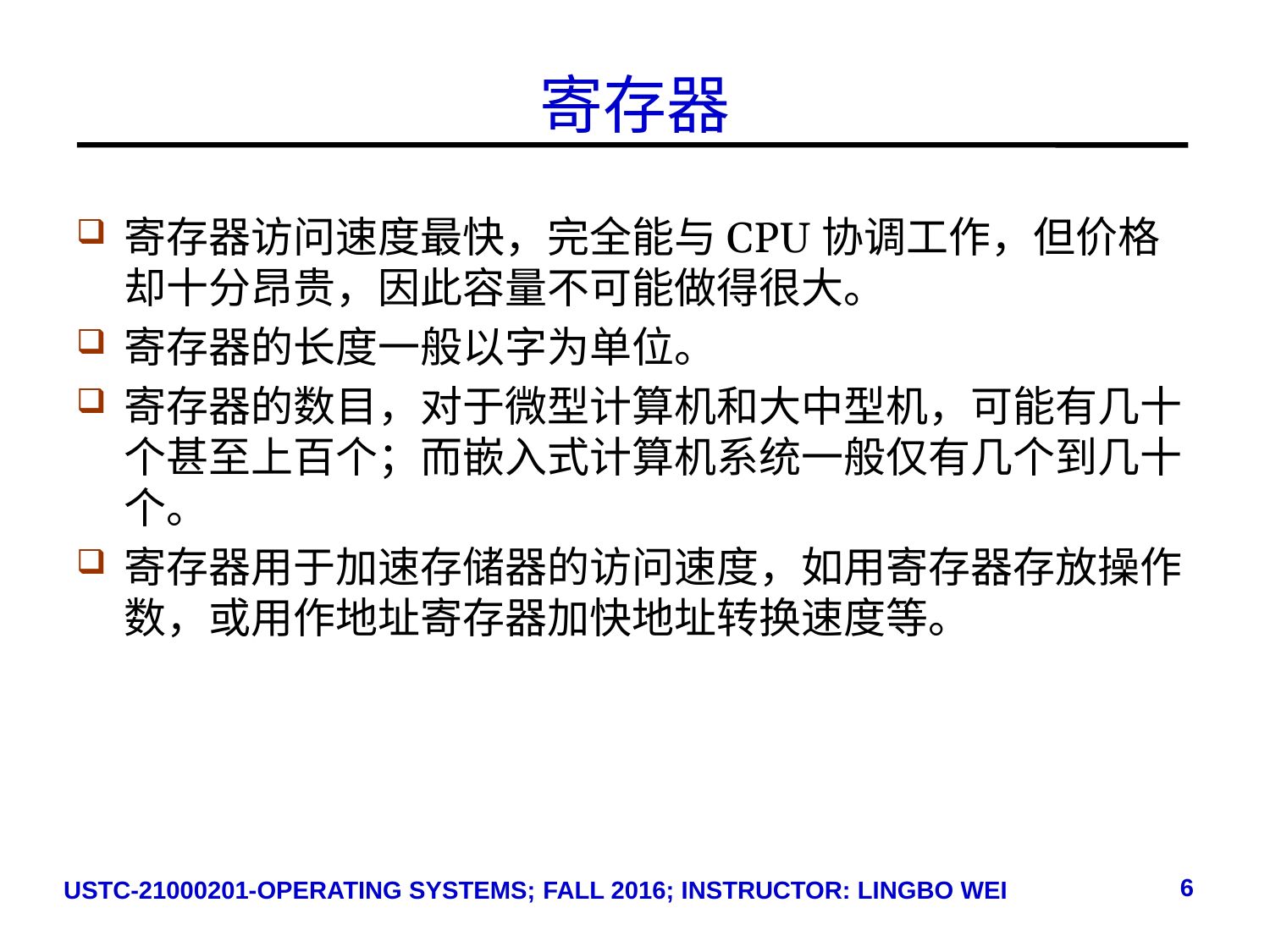

# 寄存器
寄存器访问速度最快，完全能与CPU协调工作，但价格却十分昂贵，因此容量不可能做得很大。
寄存器的长度一般以字为单位。
寄存器的数目，对于微型计算机和大中型机，可能有几十个甚至上百个；而嵌入式计算机系统一般仅有几个到几十个。
寄存器用于加速存储器的访问速度，如用寄存器存放操作数，或用作地址寄存器加快地址转换速度等。
6
USTC-21000201-OPERATING SYSTEMS; FALL 2016; INSTRUCTOR: LINGBO WEI